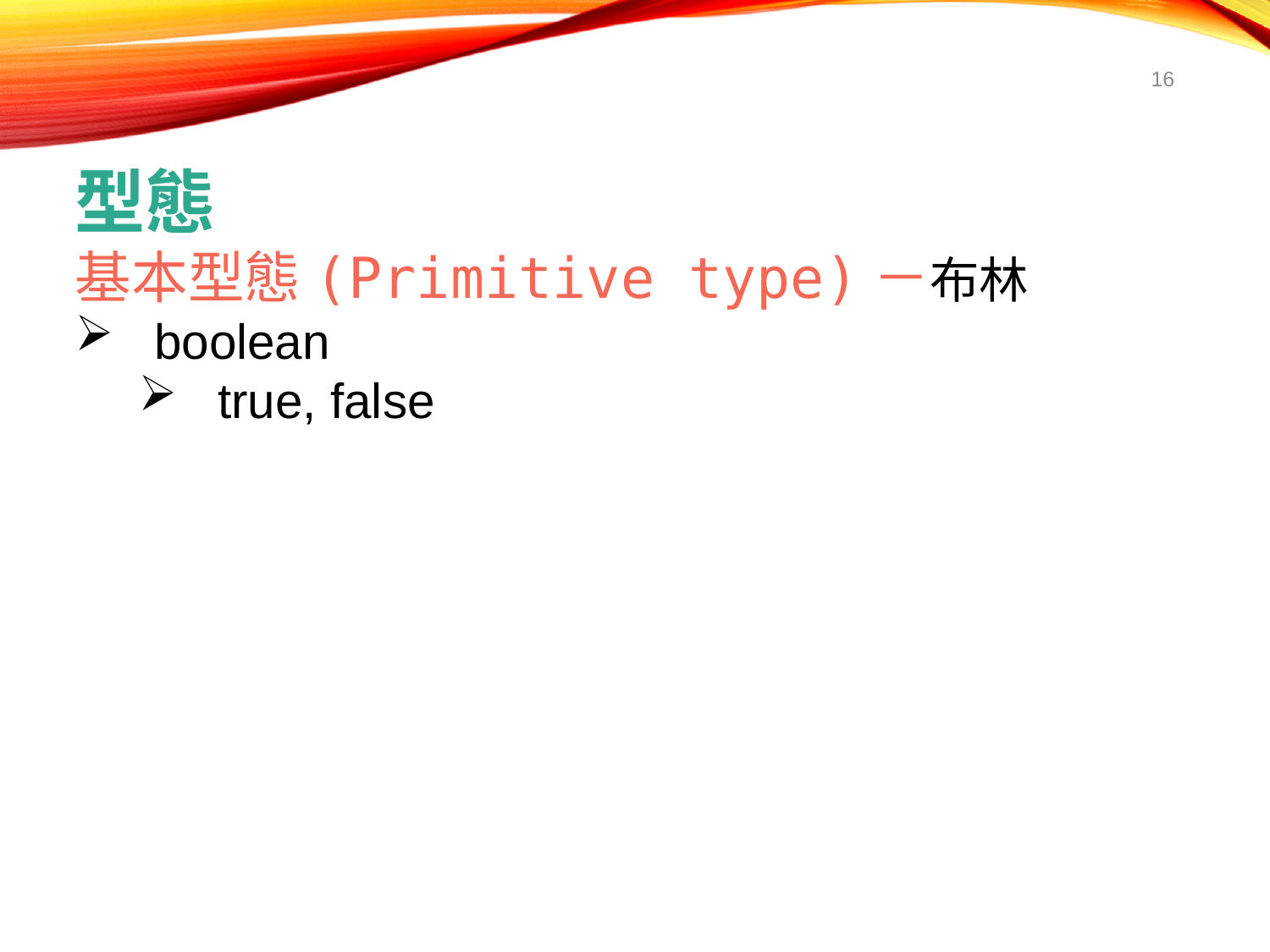

16
型態
基本型態(Primitive type)－布林
boolean
true, false